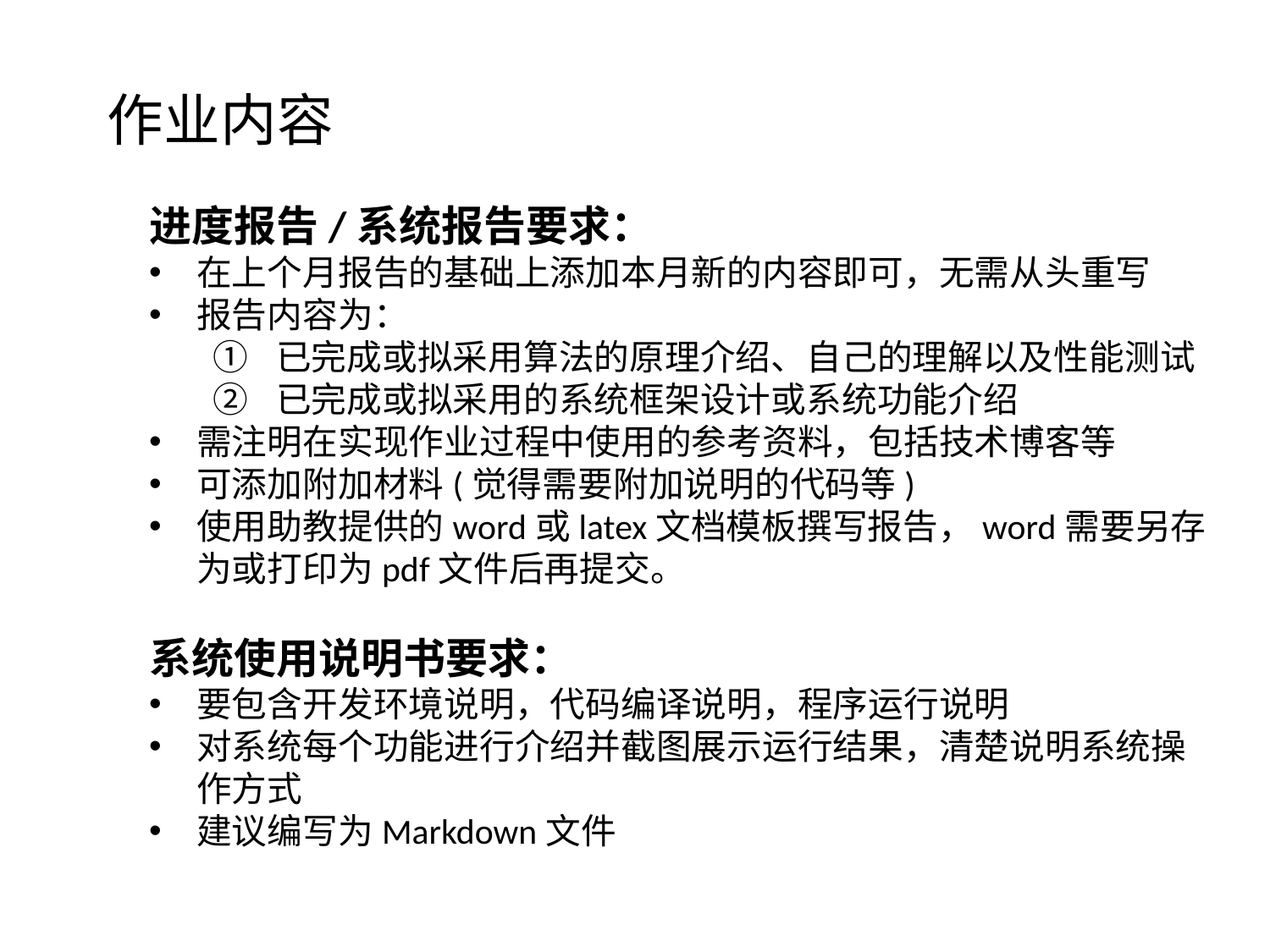

作业内容
进度报告/系统报告要求：
在上个月报告的基础上添加本月新的内容即可，无需从头重写
报告内容为：
已完成或拟采用算法的原理介绍、自己的理解以及性能测试
已完成或拟采用的系统框架设计或系统功能介绍
需注明在实现作业过程中使用的参考资料，包括技术博客等
可添加附加材料(觉得需要附加说明的代码等)
使用助教提供的word或latex文档模板撰写报告，word需要另存为或打印为pdf文件后再提交。

系统使用说明书要求：
要包含开发环境说明，代码编译说明，程序运行说明
对系统每个功能进行介绍并截图展示运行结果，清楚说明系统操作方式
建议编写为Markdown文件